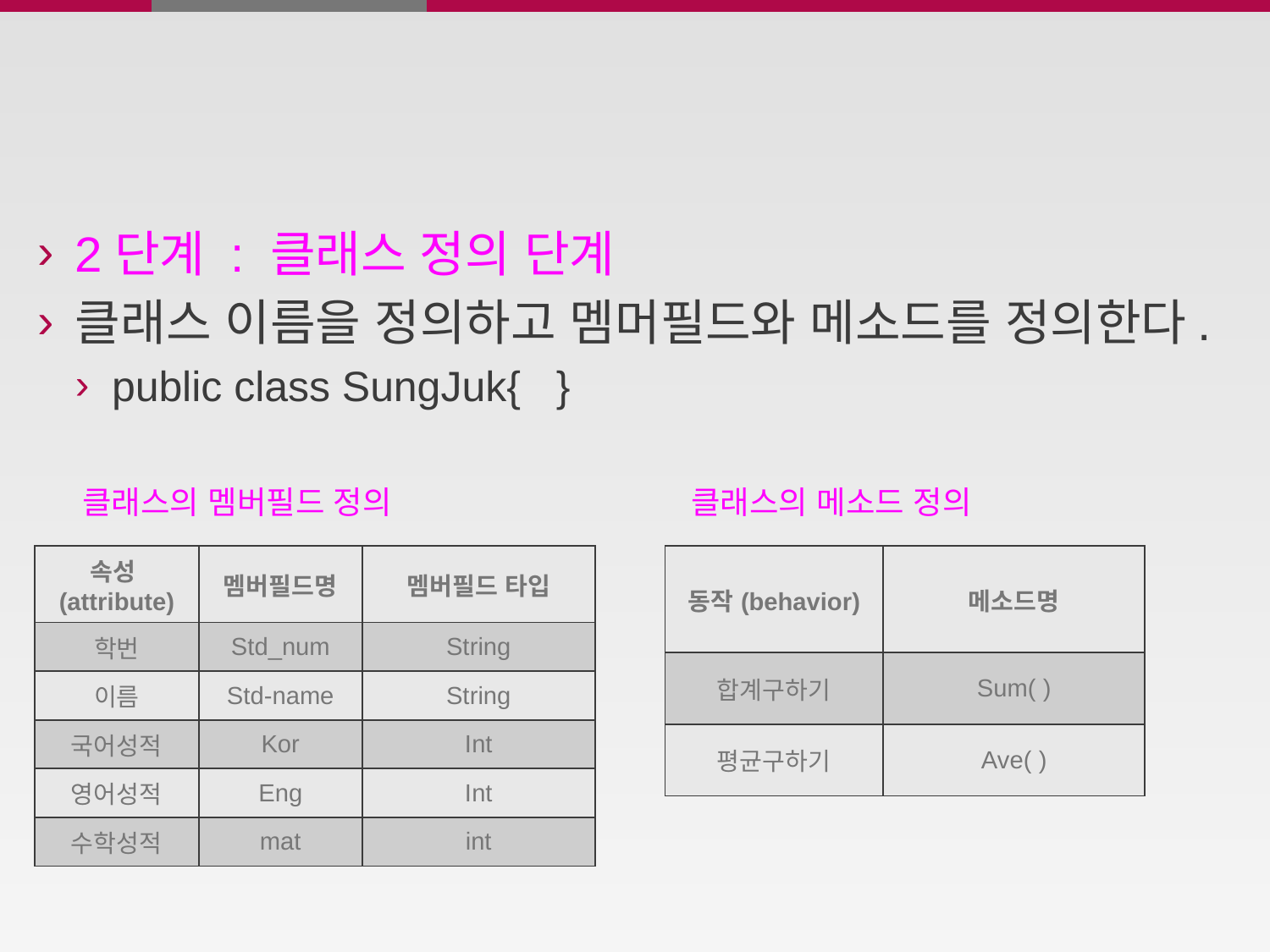

#
2단계 : 클래스 정의 단계
클래스 이름을 정의하고 멤머필드와 메소드를 정의한다.
public class SungJuk{   }

클래스의 멤버필드 정의
클래스의 메소드 정의
| 속성(attribute) | 멤버필드명 | 멤버필드 타입 |
| --- | --- | --- |
| 학번 | Std\_num | String |
| 이름 | Std-name | String |
| 국어성적 | Kor | Int |
| 영어성적 | Eng | Int |
| 수학성적 | mat | int |
| 동작(behavior) | 메소드명 |
| --- | --- |
| 합계구하기 | Sum( ) |
| 평균구하기 | Ave( ) |